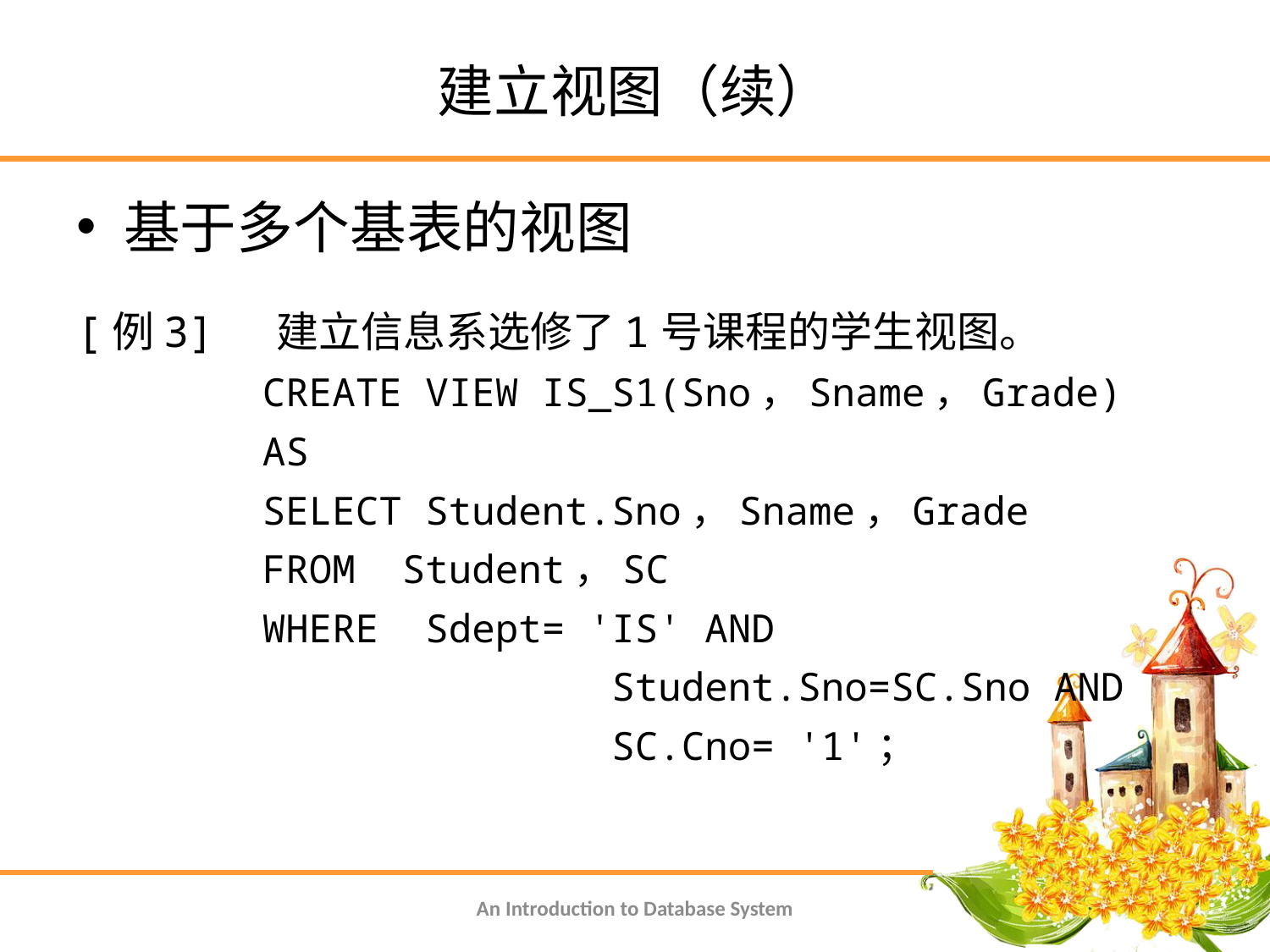

# 建立视图（续）
基于多个基表的视图

[例3]  建立信息系选修了1号课程的学生视图。
        CREATE VIEW IS_S1(Sno，Sname，Grade)
        AS
        SELECT Student.Sno，Sname，Grade
        FROM  Student，SC
        WHERE  Sdept= 'IS' AND
                       Student.Sno=SC.Sno AND
                       SC.Cno= '1'；
An Introduction to Database System